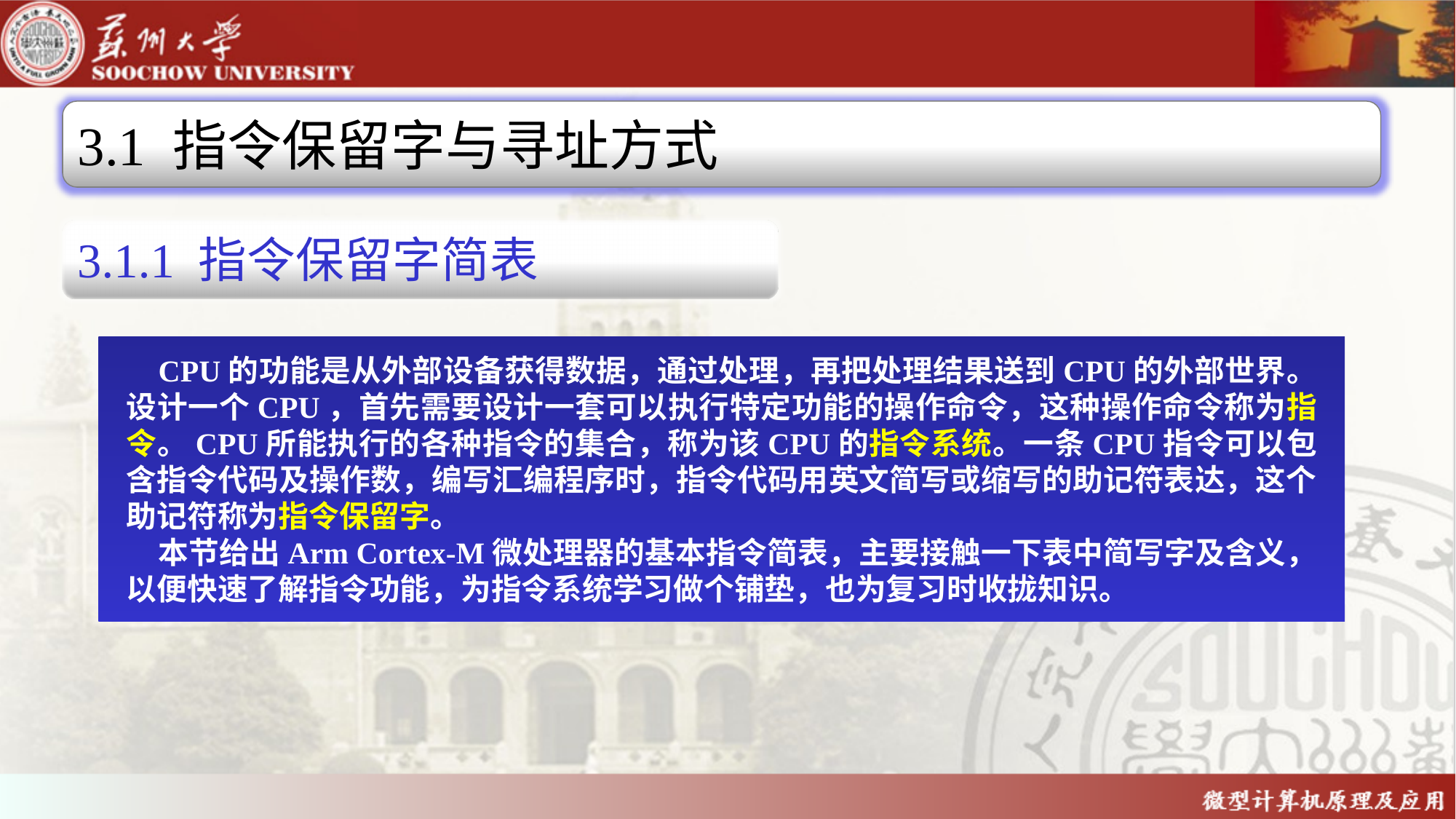

3.1 指令保留字与寻址方式
3.1.1 指令保留字简表

CPU的功能是从外部设备获得数据，通过处理，再把处理结果送到CPU的外部世界。设计一个CPU，首先需要设计一套可以执行特定功能的操作命令，这种操作命令称为指令。CPU所能执行的各种指令的集合，称为该CPU的指令系统。一条CPU指令可以包含指令代码及操作数，编写汇编程序时，指令代码用英文简写或缩写的助记符表达，这个助记符称为指令保留字。
本节给出Arm Cortex-M微处理器的基本指令简表，主要接触一下表中简写字及含义，以便快速了解指令功能，为指令系统学习做个铺垫，也为复习时收拢知识。